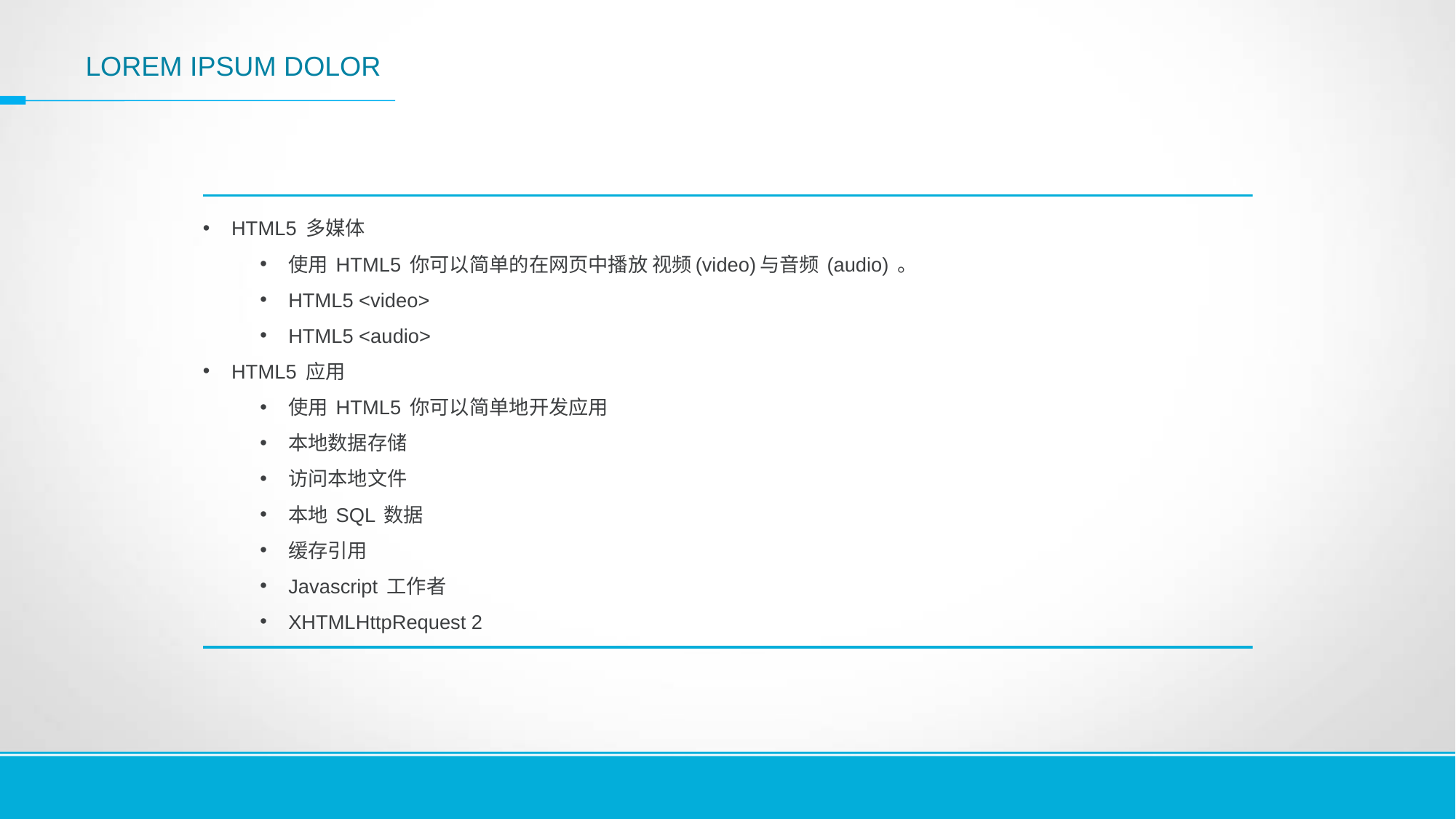

LOREM IPSUM DOLOR
HTML5 多媒体
使用 HTML5 你可以简单的在网页中播放 视频(video)与音频 (audio) 。
HTML5 <video>
HTML5 <audio>
HTML5 应用
使用 HTML5 你可以简单地开发应用
本地数据存储
访问本地文件
本地 SQL 数据
缓存引用
Javascript 工作者
XHTMLHttpRequest 2